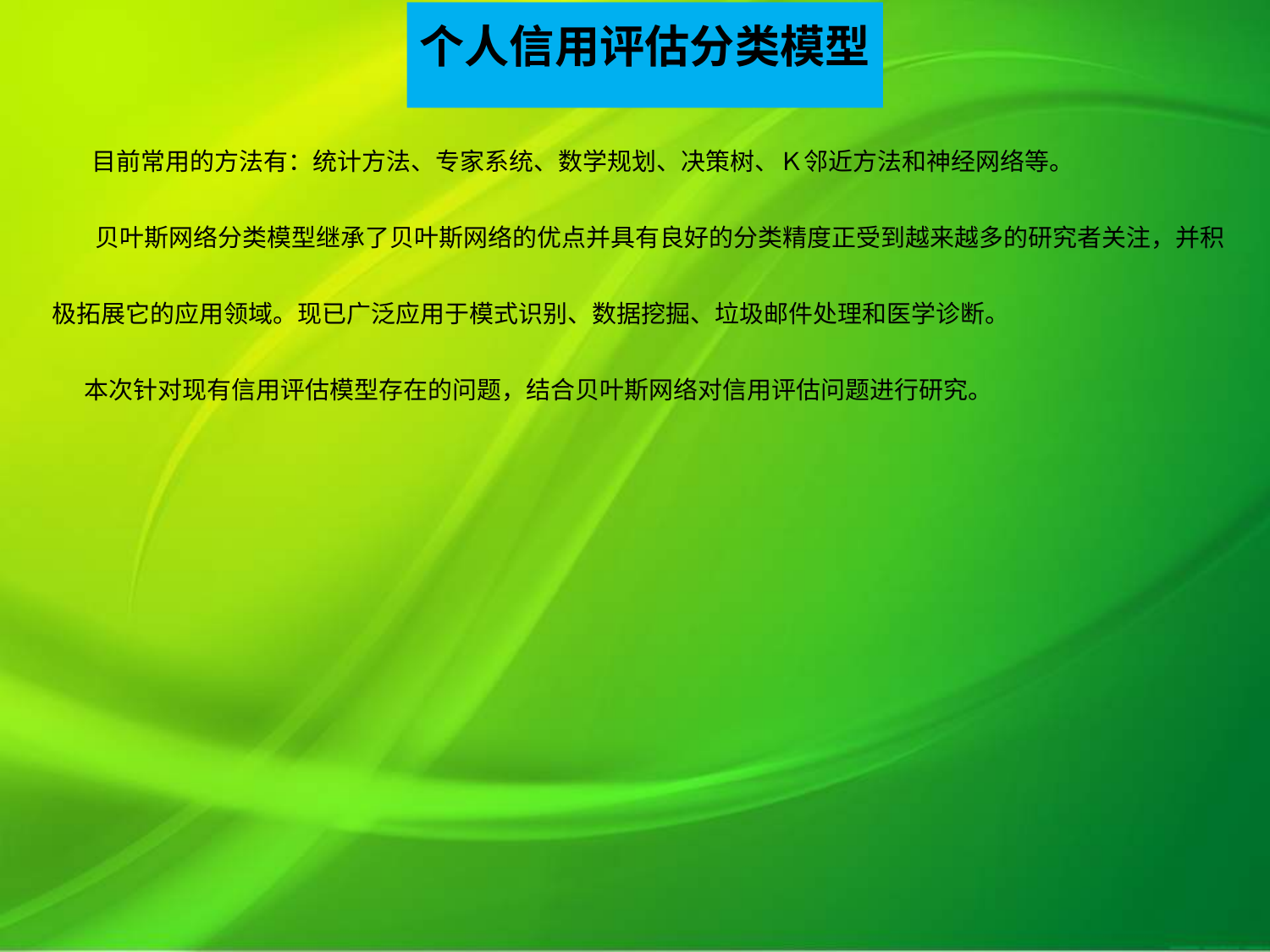

个人信用评估分类模型
        目前常用的方法有：统计方法、专家系统、数学规划、决策树、Ｋ邻近方法和神经网络等。
      贝叶斯网络分类模型继承了贝叶斯网络的优点并具有良好的分类精度正受到越来越多的研究者关注，并积极拓展它的应用领域。现已广泛应用于模式识别、数据挖掘、垃圾邮件处理和医学诊断。
    本次针对现有信用评估模型存在的问题，结合贝叶斯网络对信用评估问题进行研究。